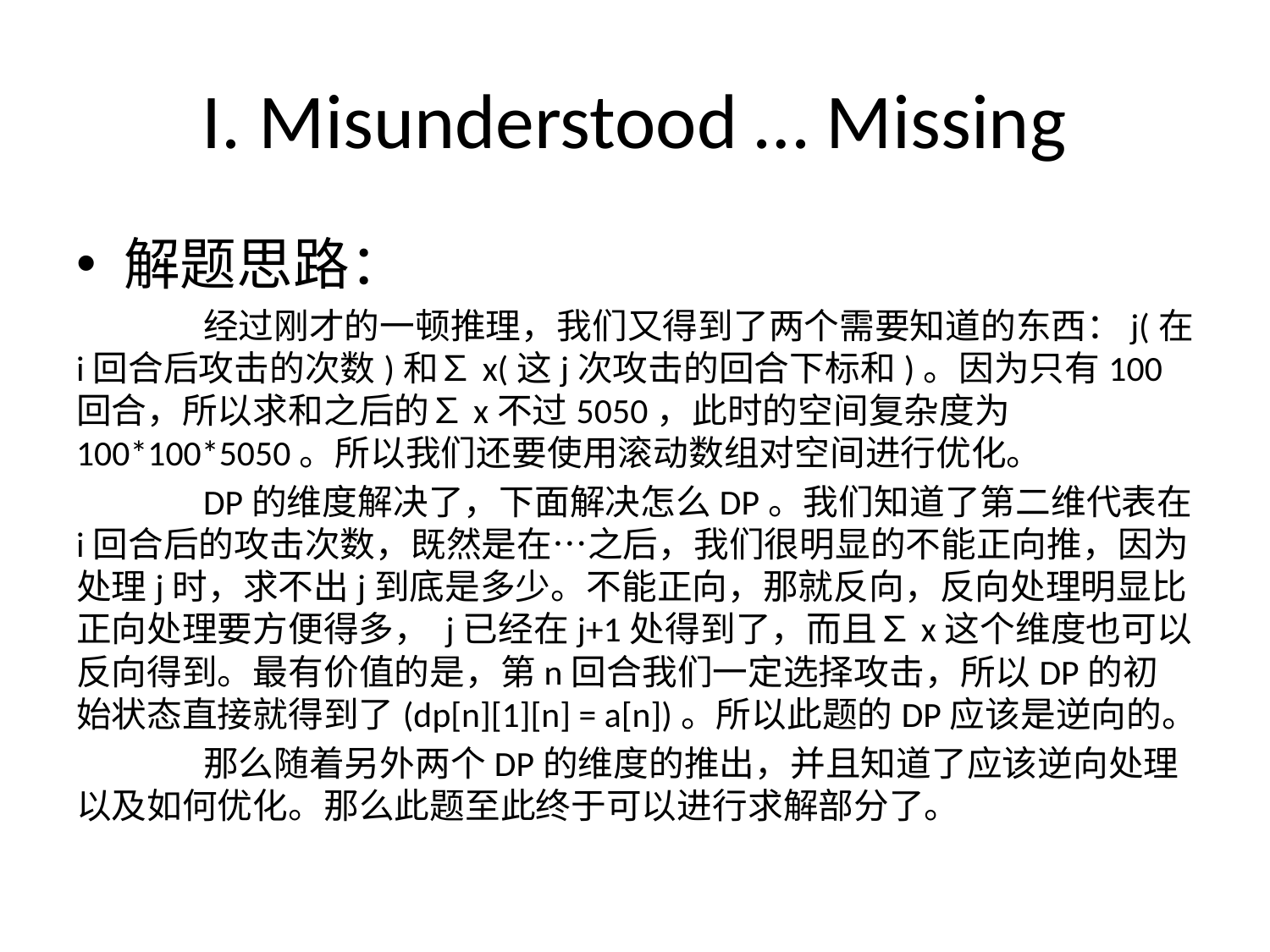

# I. Misunderstood … Missing
解题思路：
	经过刚才的一顿推理，我们又得到了两个需要知道的东西：j(在i回合后攻击的次数)和∑x(这j次攻击的回合下标和)。因为只有100回合，所以求和之后的∑x不过5050，此时的空间复杂度为100*100*5050。所以我们还要使用滚动数组对空间进行优化。
	DP的维度解决了，下面解决怎么DP。我们知道了第二维代表在i回合后的攻击次数，既然是在…之后，我们很明显的不能正向推，因为处理j时，求不出j到底是多少。不能正向，那就反向，反向处理明显比正向处理要方便得多， j已经在j+1处得到了，而且∑x这个维度也可以反向得到。最有价值的是，第n回合我们一定选择攻击，所以DP的初始状态直接就得到了(dp[n][1][n] = a[n])。所以此题的DP应该是逆向的。
	那么随着另外两个DP的维度的推出，并且知道了应该逆向处理以及如何优化。那么此题至此终于可以进行求解部分了。